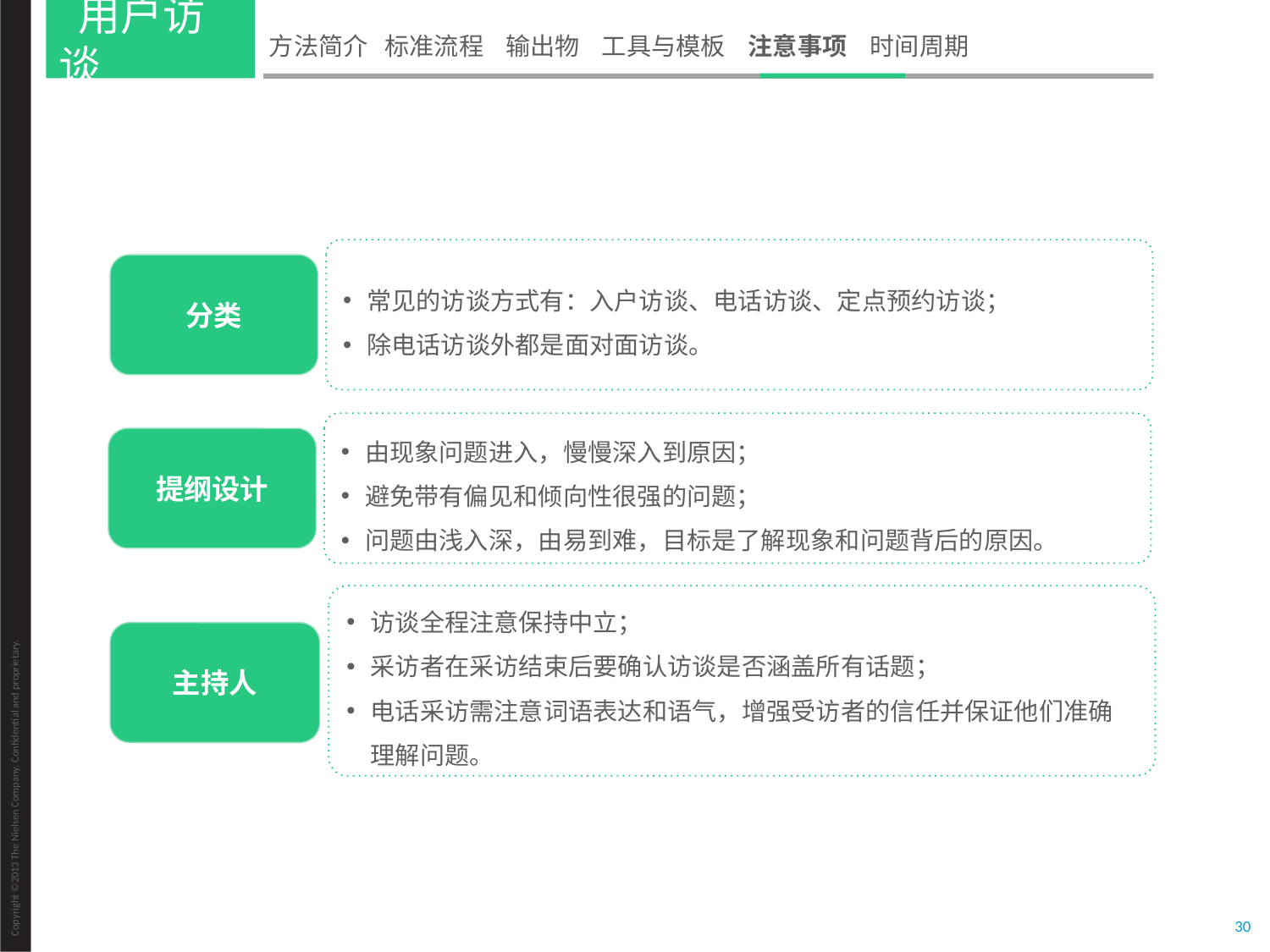

用户访谈
方法简介   标准流程    输出物    工具与模板    注意事项    时间周期

常见的访谈方式有：入户访谈、电话访谈、定点预约访谈；
除电话访谈外都是面对面访谈。
分类
由现象问题进入，慢慢深入到原因；
避免带有偏见和倾向性很强的问题；
问题由浅入深，由易到难，目标是了解现象和问题背后的原因。
提纲设计
访谈全程注意保持中立；
采访者在采访结束后要确认访谈是否涵盖所有话题；
电话采访需注意词语表达和语气，增强受访者的信任并保证他们准确理解问题。
主持人